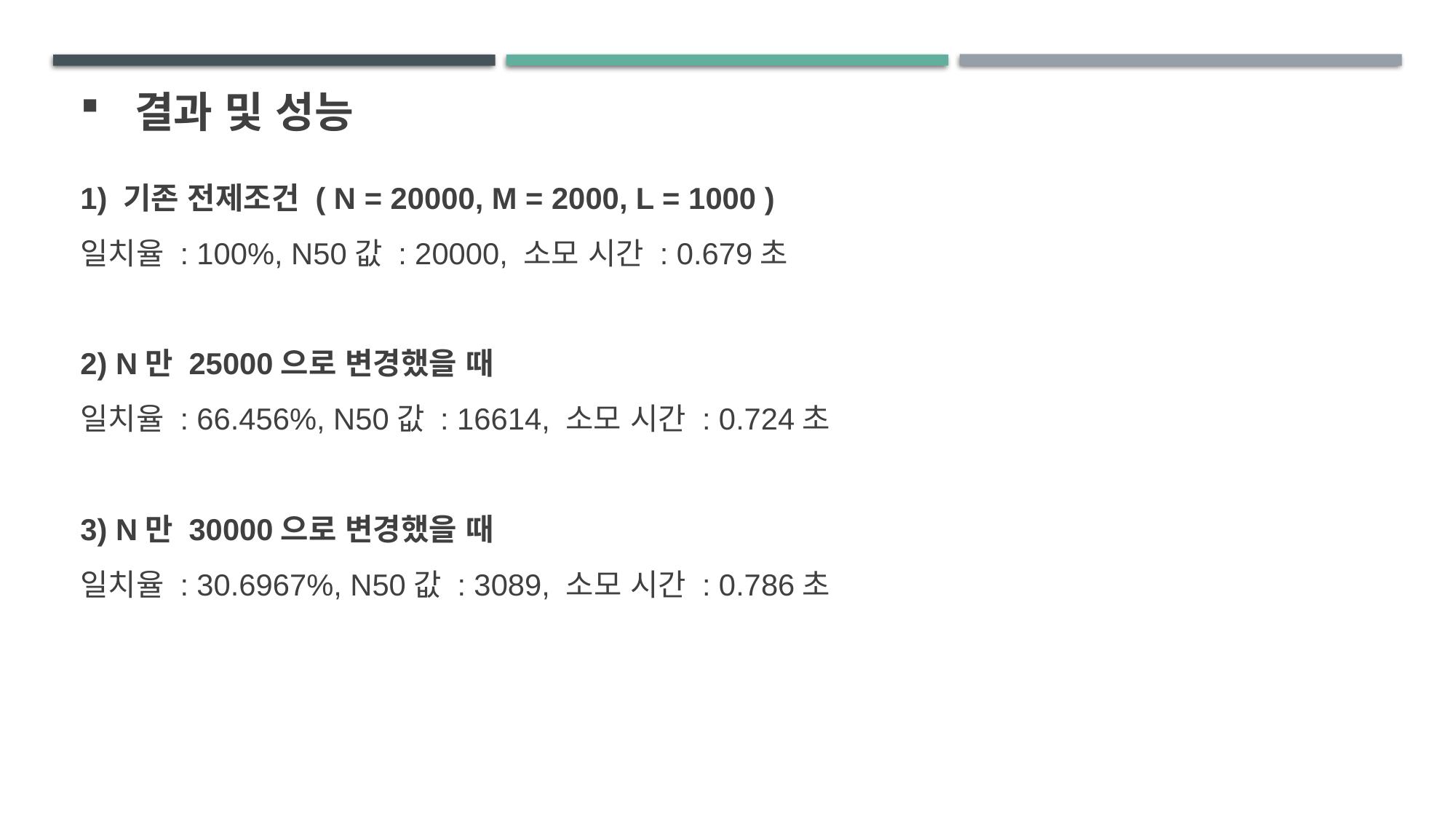

# 결과 및 성능
1) 기존 전제조건 ( N = 20000, M = 2000, L = 1000 )
일치율 : 100%, N50값 : 20000, 소모 시간 : 0.679초

2) N만 25000으로 변경했을 때
일치율 : 66.456%, N50값 : 16614, 소모 시간 : 0.724초

3) N만 30000으로 변경했을 때
일치율 : 30.6967%, N50값 : 3089, 소모 시간 : 0.786초